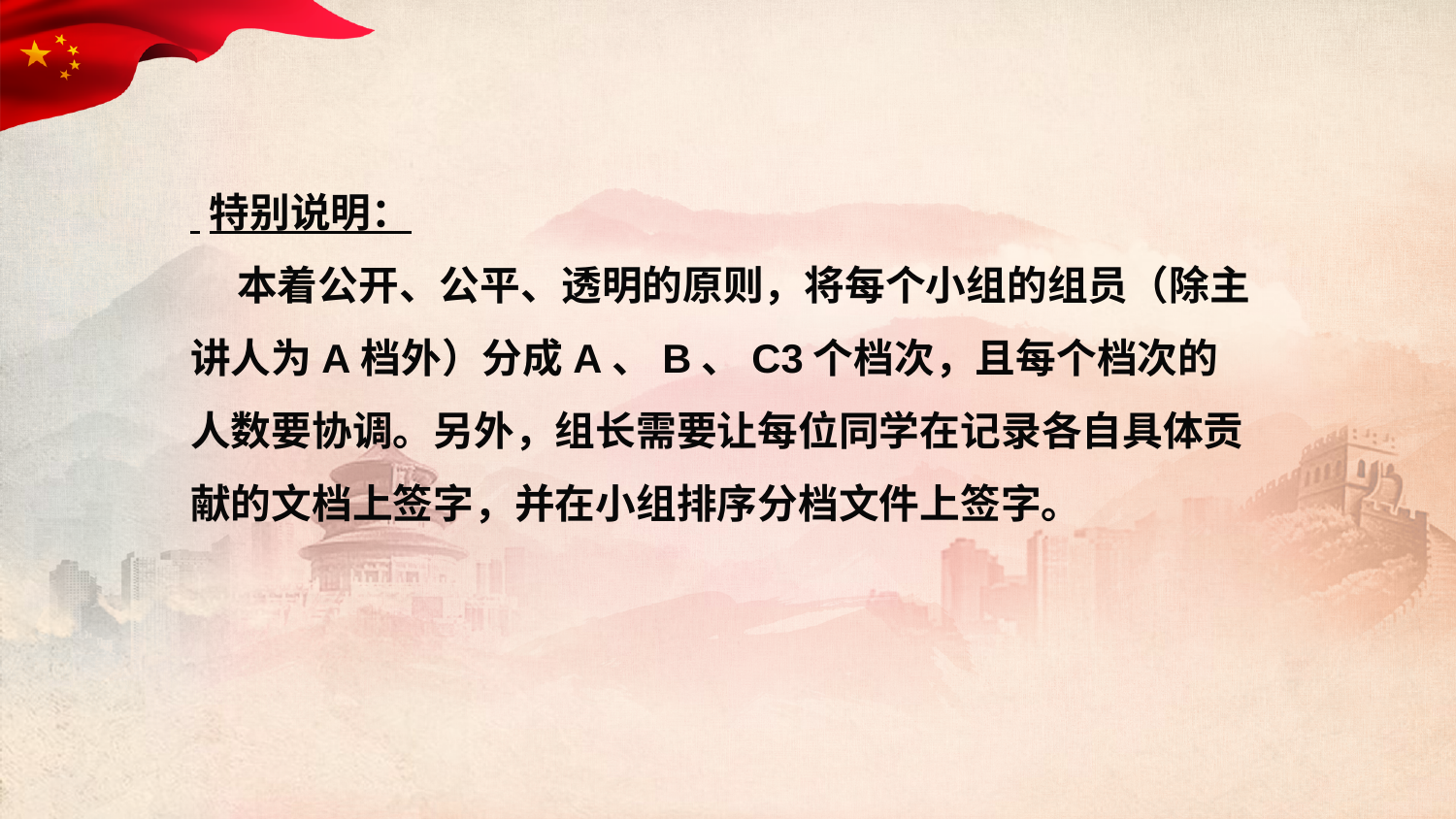

特别说明：
    本着公开、公平、透明的原则，将每个小组的组员（除主讲人为A档外）分成A、B、C3个档次，且每个档次的人数要协调。另外，组长需要让每位同学在记录各自具体贡献的文档上签字，并在小组排序分档文件上签字。